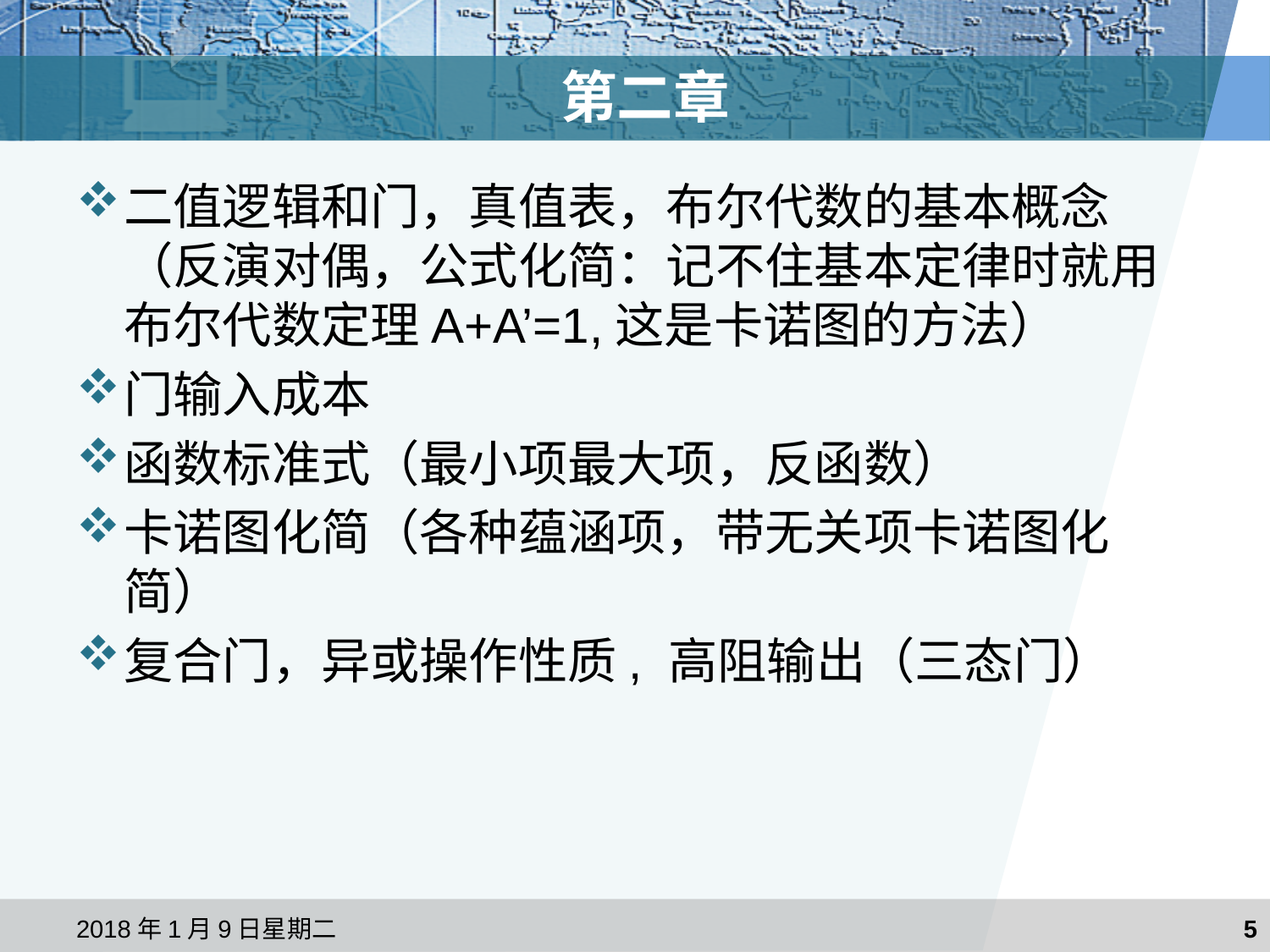

# 第二章
二值逻辑和门，真值表，布尔代数的基本概念（反演对偶，公式化简：记不住基本定律时就用布尔代数定理A+A’=1,这是卡诺图的方法）
门输入成本
函数标准式（最小项最大项，反函数）
卡诺图化简（各种蕴涵项，带无关项卡诺图化简）
复合门，异或操作性质, 高阻输出（三态门）

2018年1月9日星期二
5